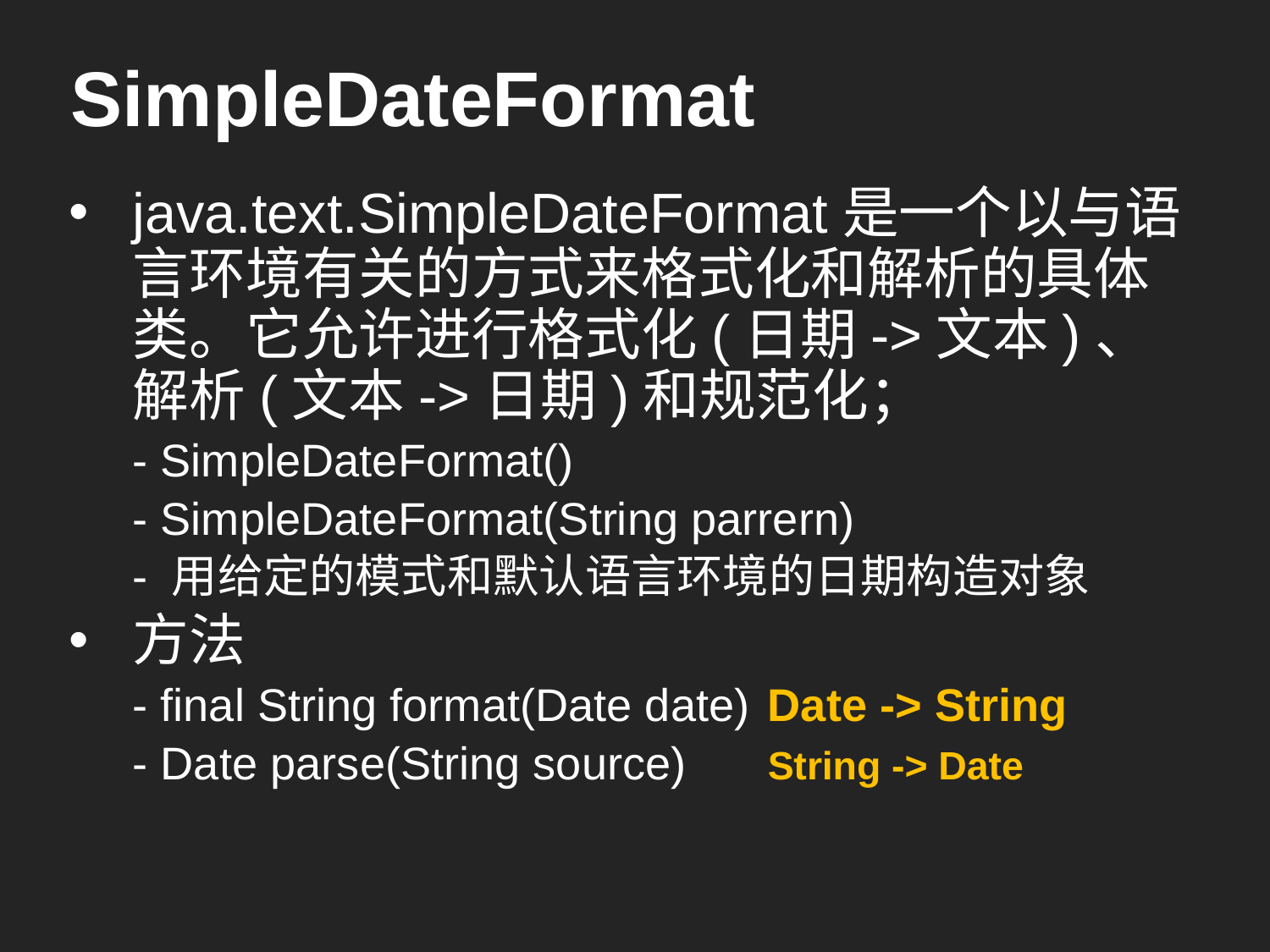

# SimpleDateFormat
java.text.SimpleDateFormat是一个以与语言环境有关的方式来格式化和解析的具体类。它允许进行格式化(日期->文本)、解析(文本->日期)和规范化；
- SimpleDateFormat()
- SimpleDateFormat(String parrern)
- 用给定的模式和默认语言环境的日期构造对象
方法
- final String format(Date date)	Date -> String
- Date parse(String source)	String -> Date